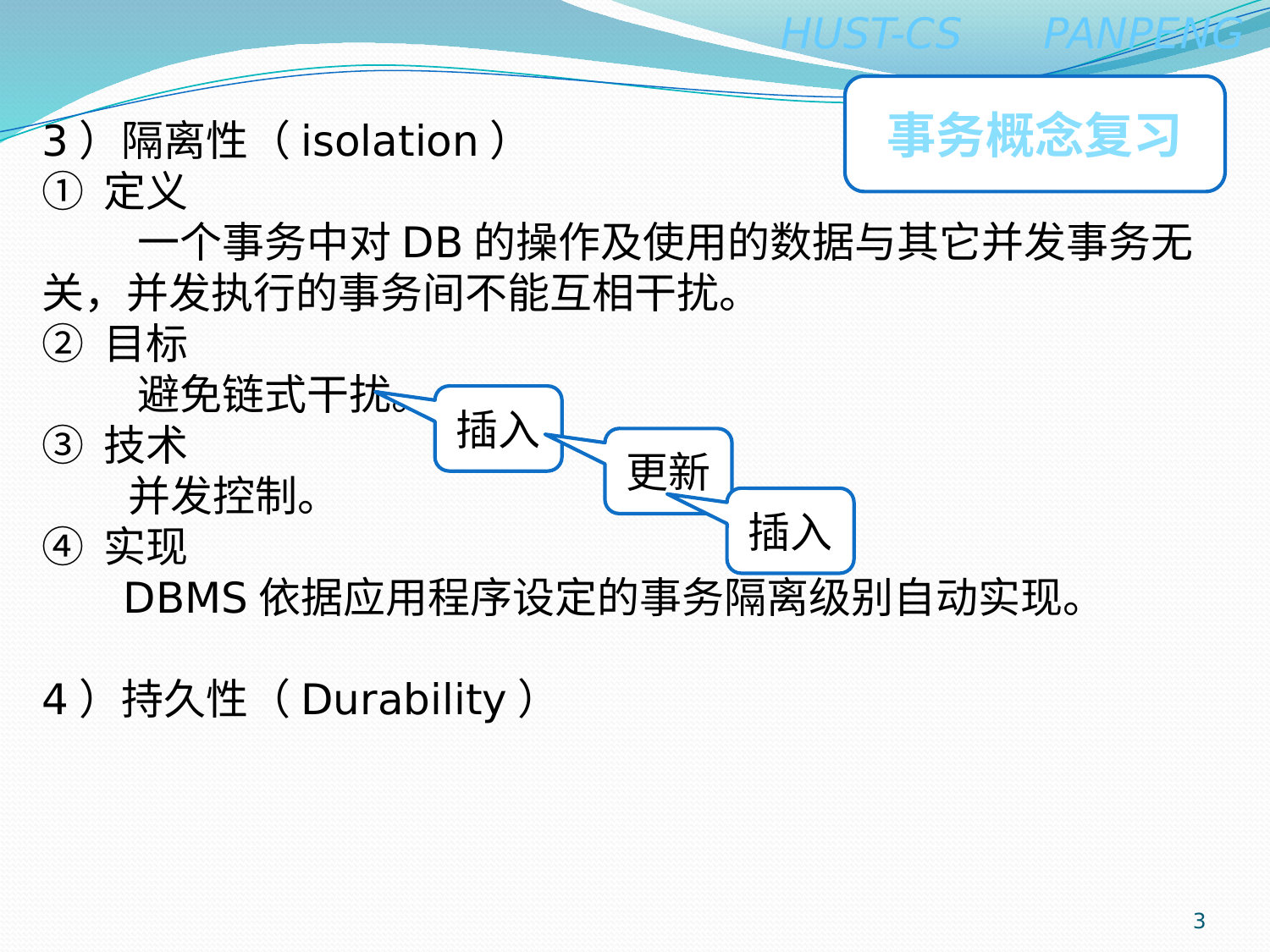

事务概念复习
3）隔离性（isolation）
① 定义
         一个事务中对DB的操作及使用的数据与其它并发事务无关，并发执行的事务间不能互相干扰。
② 目标
         避免链式干扰。
③ 技术
        并发控制。
④ 实现
      DBMS依据应用程序设定的事务隔离级别自动实现。

4）持久性（Durability）
插入
更新
插入
3